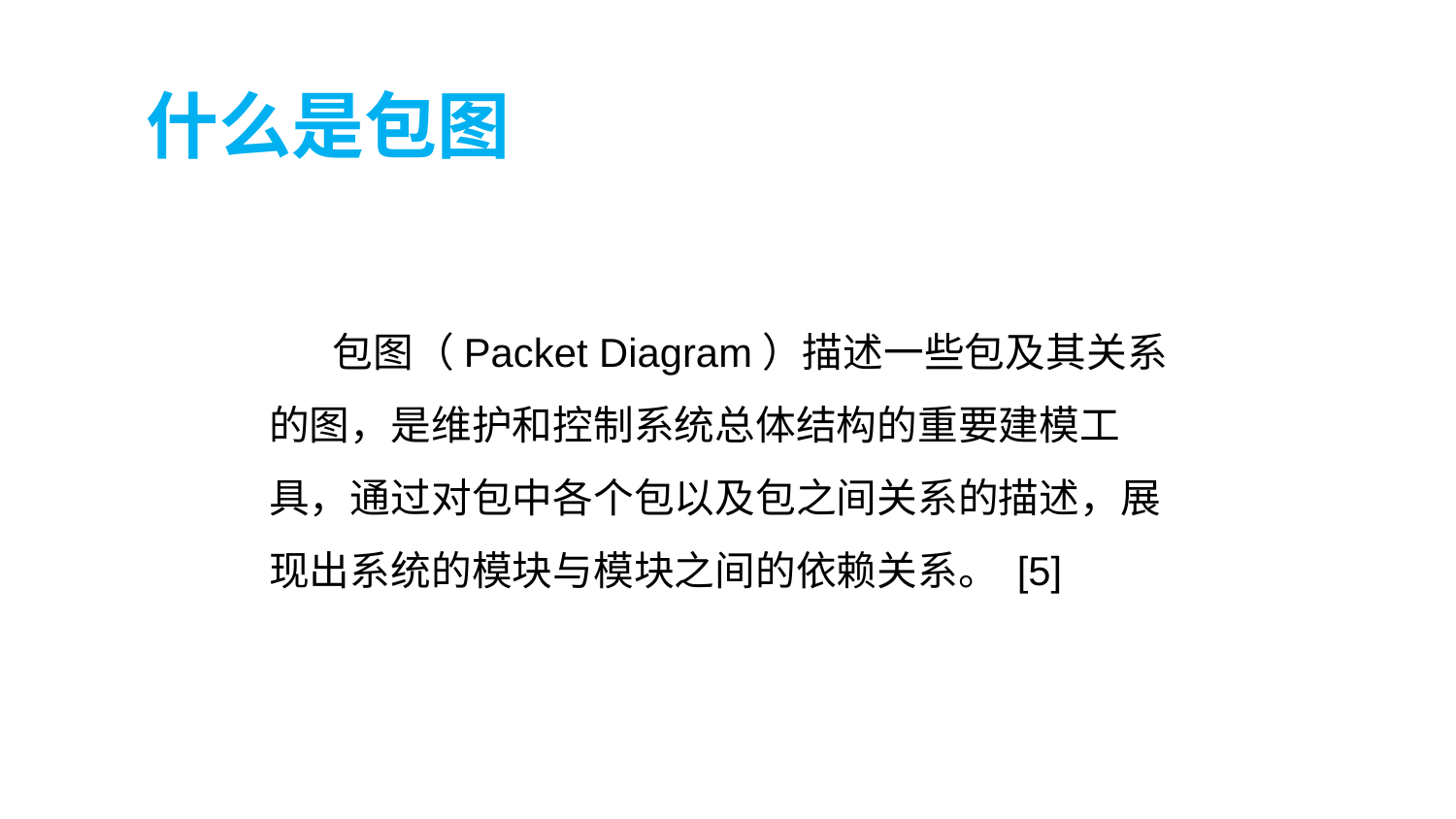

什么是包图
      包图（Packet Diagram）描述一些包及其关系的图，是维护和控制系统总体结构的重要建模工具，通过对包中各个包以及包之间关系的描述，展现出系统的模块与模块之间的依赖关系。 [5]